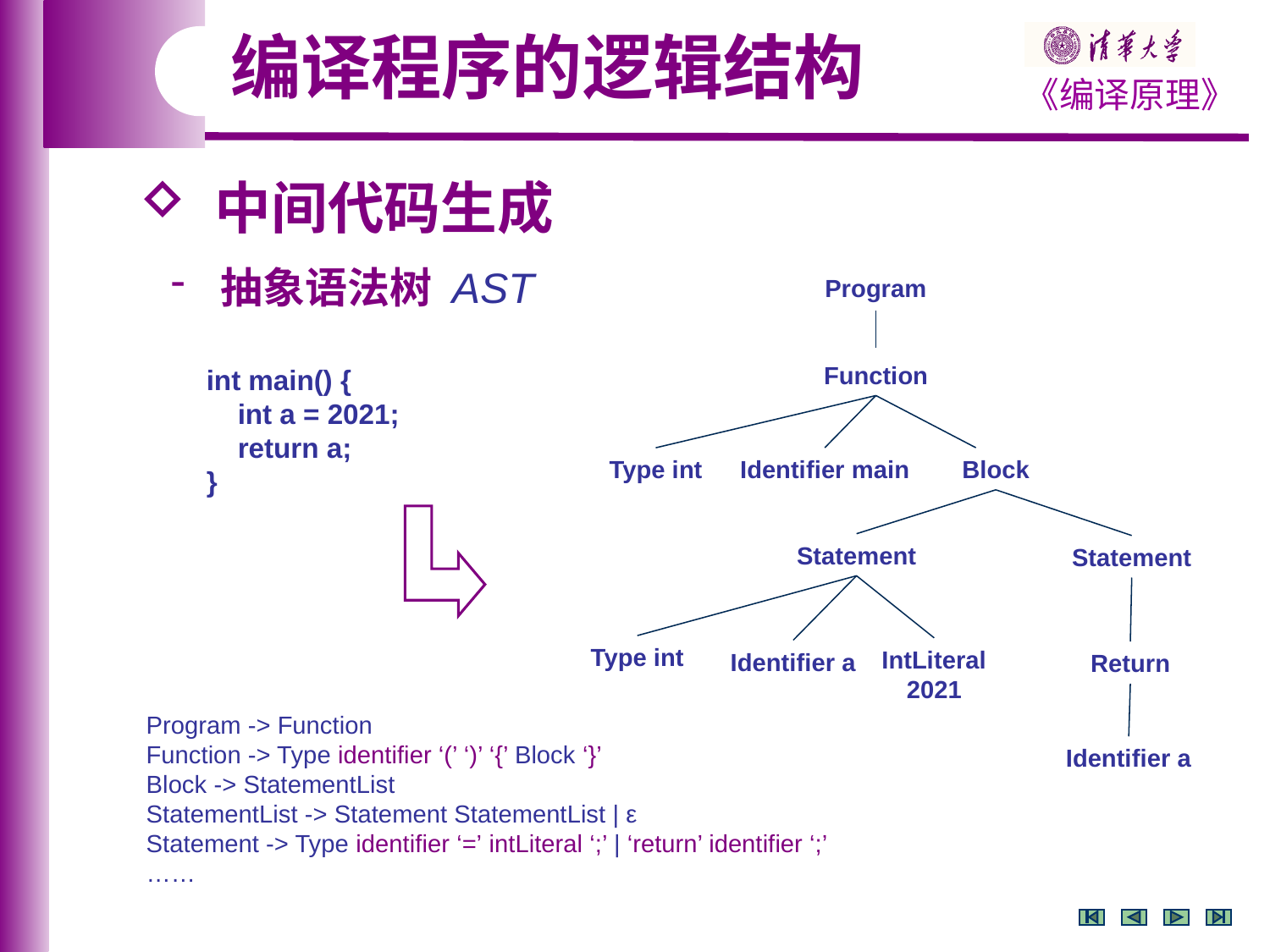

编译程序的逻辑结构
 中间代码生成

 抽象语法树 AST
Program
Function
int main() {
    int a = 2021;
    return a;
}
Identifier main
Type int
Block

Statement
Statement
Type int
IntLiteral 2021
Identifier a
Return
Program -> Function
Function -> Type identifier ‘(’ ‘)’ ‘{’ Block ‘}’
Block -> StatementList
StatementList -> Statement StatementList | ε
Statement -> Type identifier ‘=’ intLiteral ‘;’ | ‘return’ identifier ‘;’
……
Identifier a